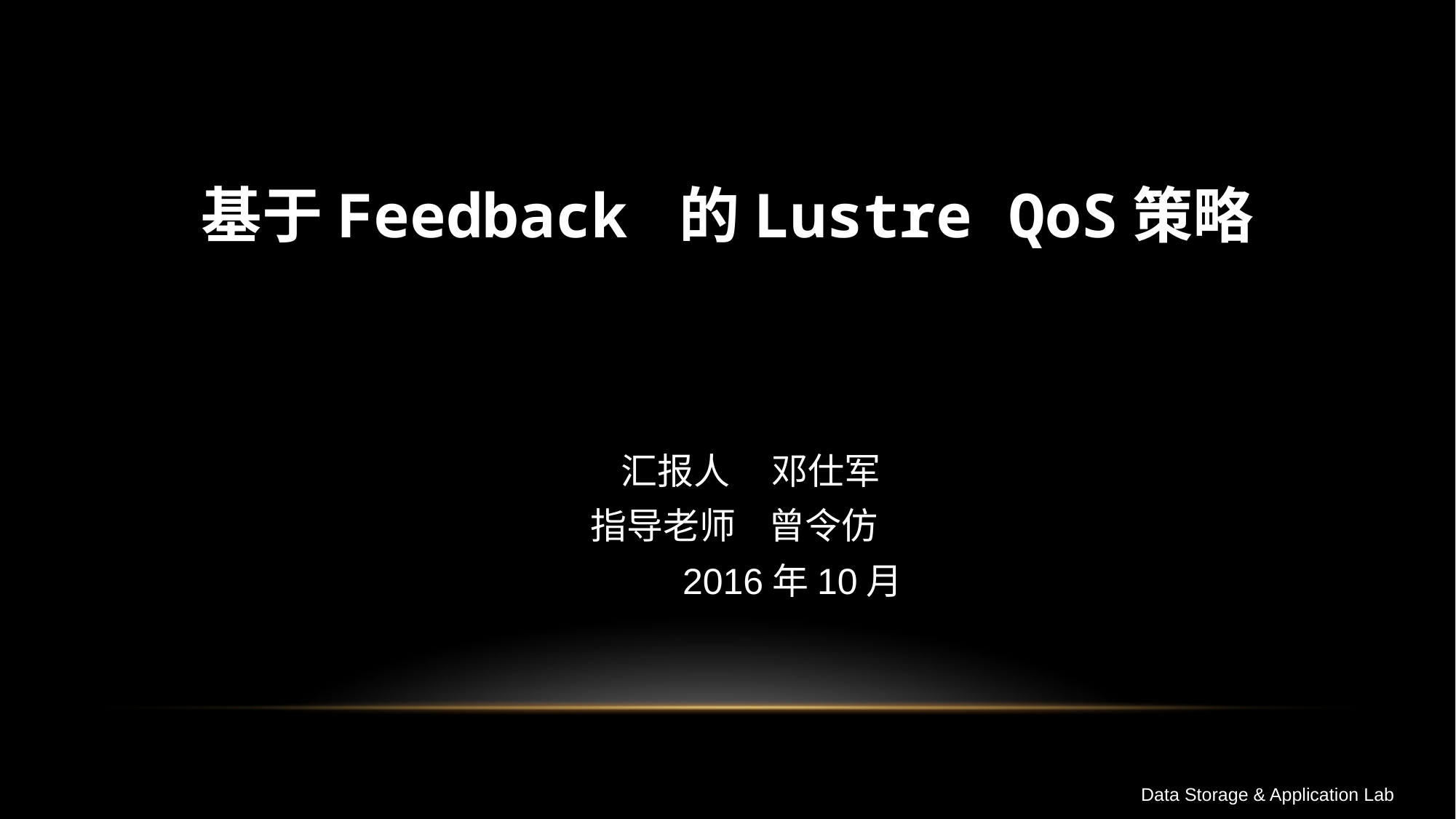

# 基于Feedback 的Lustre QoS策略
   汇报人     邓仕军

指导老师    曾令仿
2016年10月
Data Storage & Application Lab